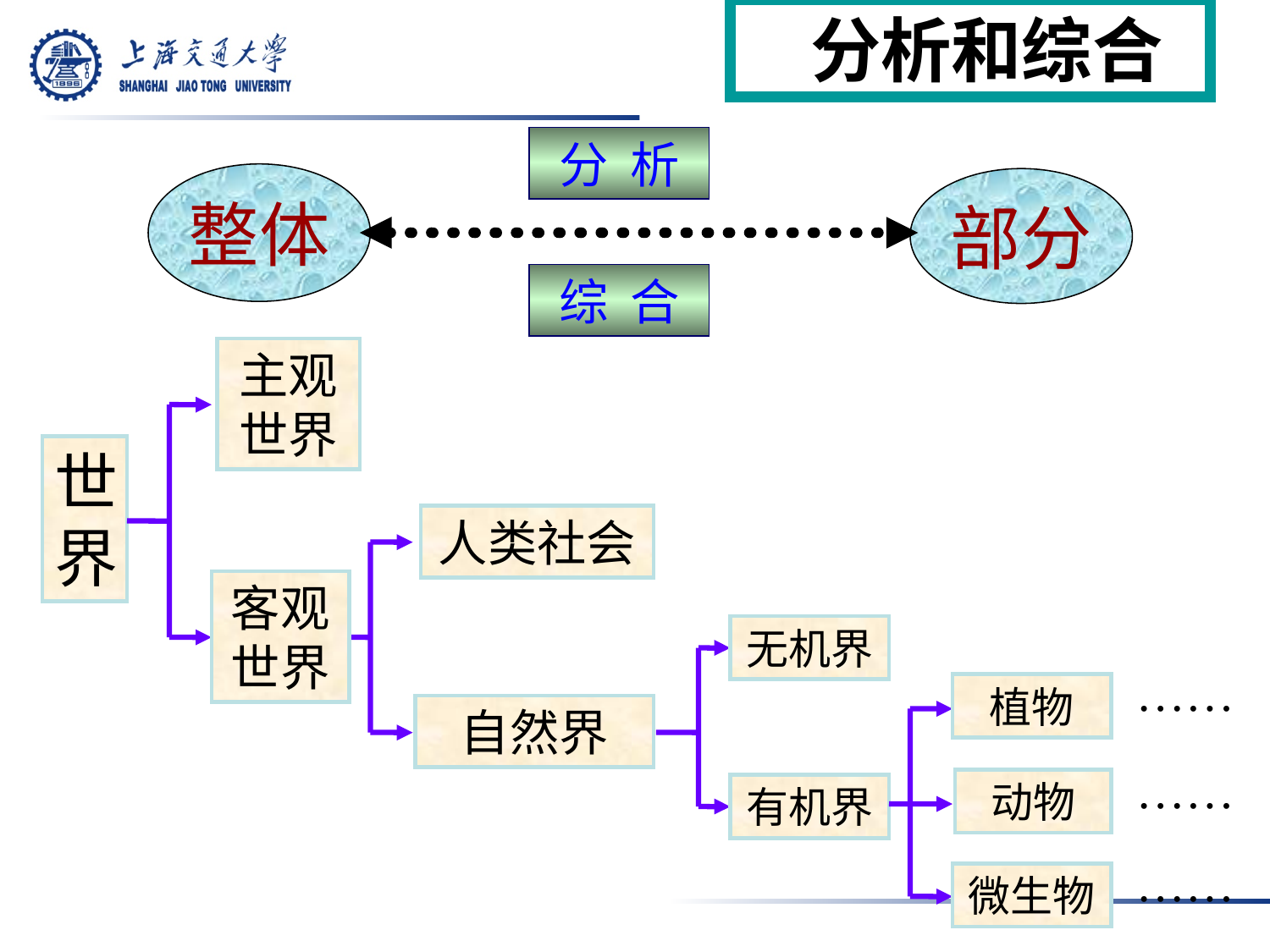

分析和综合
分  析
整体
部分

综  合
主观世界

世界
人类社会

客观世界
无机界

……
植物
自然界

……
动物
有机界

……
微生物